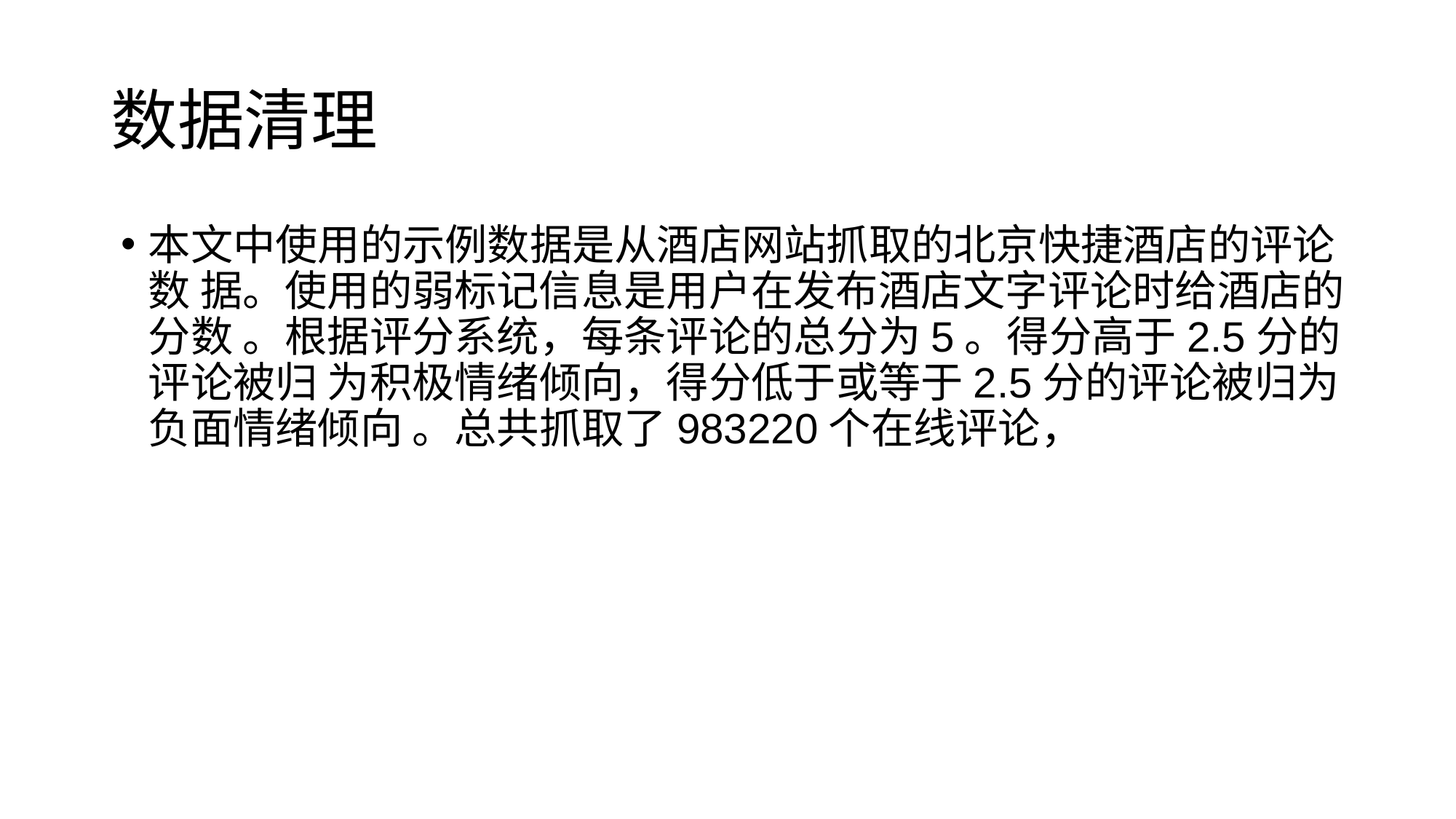

# 数据清理
本文中使用的示例数据是从酒店网站抓取的北京快捷酒店的评论数 据。使用的弱标记信息是用户在发布酒店文字评论时给酒店的分数 。根据评分系统，每条评论的总分为5。得分高于2.5分的评论被归 为积极情绪倾向，得分低于或等于2.5分的评论被归为负面情绪倾向 。总共抓取了983220个在线评论，